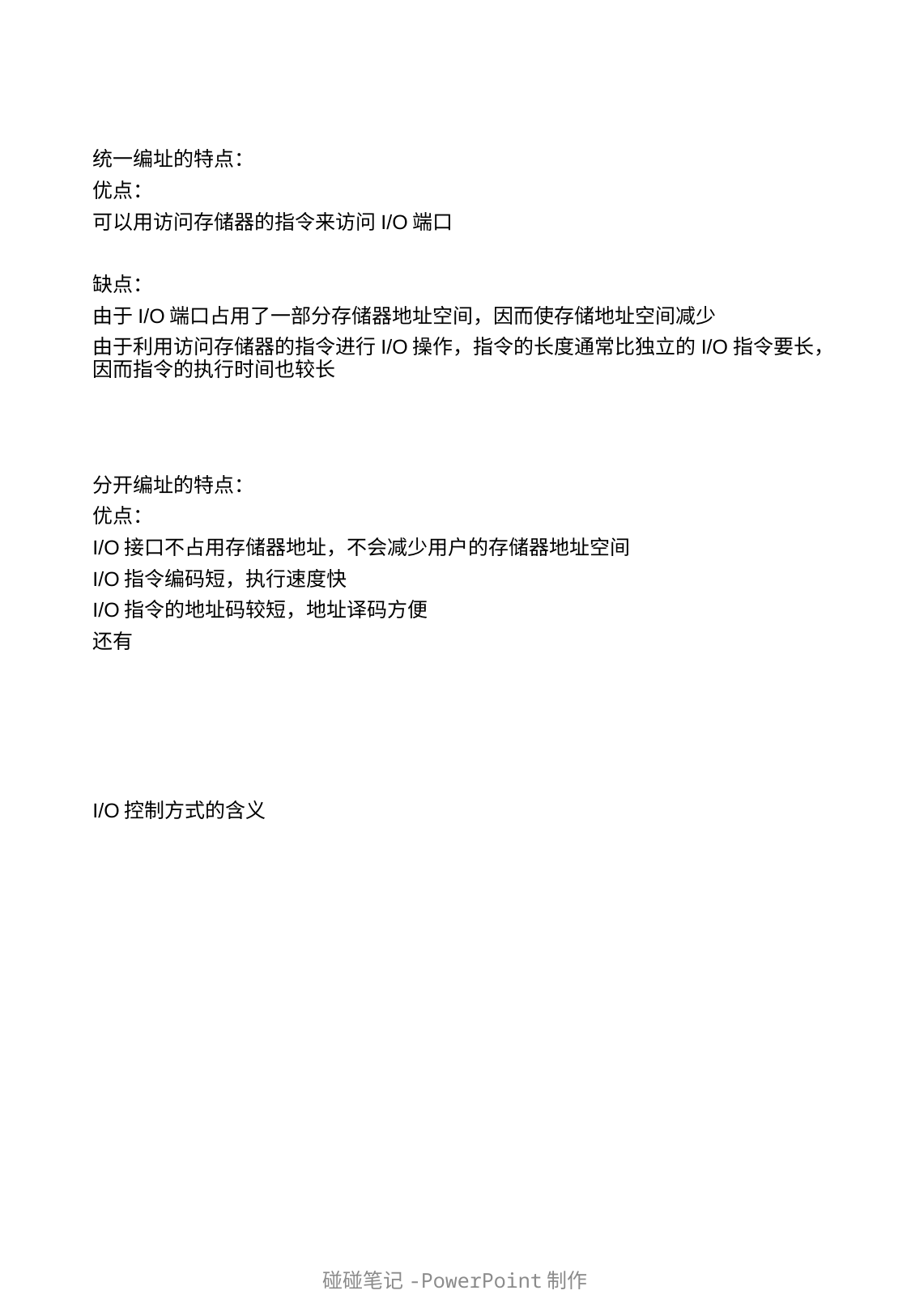

统一编址的特点：
优点：
可以用访问存储器的指令来访问I/O端口

缺点：
由于I/O端口占用了一部分存储器地址空间，因而使存储地址空间减少
由于利用访问存储器的指令进行I/O操作，指令的长度通常比独立的I/O指令要长，因而指令的执行时间也较长
分开编址的特点：
优点：
I/O接口不占用存储器地址，不会减少用户的存储器地址空间
I/O指令编码短，执行速度快
I/O指令的地址码较短，地址译码方便
还有
I/O控制方式的含义

碰碰笔记-PowerPoint制作